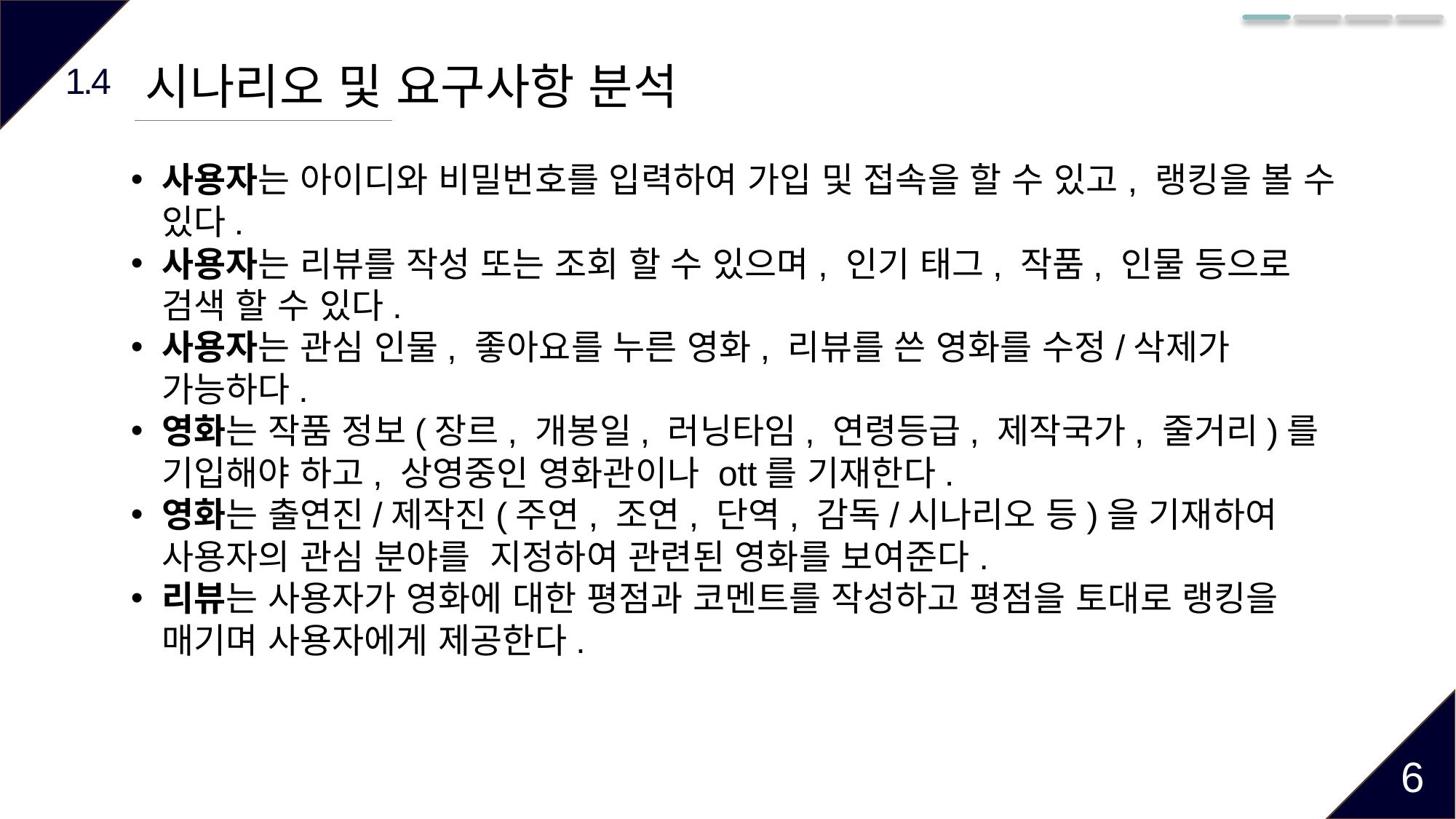

시나리오 및 요구사항 분석
1.4
사용자는 아이디와 비밀번호를 입력하여 가입 및 접속을 할 수 있고, 랭킹을 볼 수 있다.
사용자는 리뷰를 작성 또는 조회 할 수 있으며, 인기 태그, 작품, 인물 등으로 검색 할 수 있다.
사용자는 관심 인물, 좋아요를 누른 영화, 리뷰를 쓴 영화를 수정/삭제가 가능하다.
영화는 작품 정보(장르, 개봉일, 러닝타임, 연령등급, 제작국가, 줄거리)를 기입해야 하고, 상영중인 영화관이나 ott를 기재한다.
영화는 출연진/제작진(주연, 조연, 단역, 감독/시나리오 등)을 기재하여 사용자의 관심 분야를  지정하여 관련된 영화를 보여준다.
리뷰는 사용자가 영화에 대한 평점과 코멘트를 작성하고 평점을 토대로 랭킹을 매기며 사용자에게 제공한다.
6